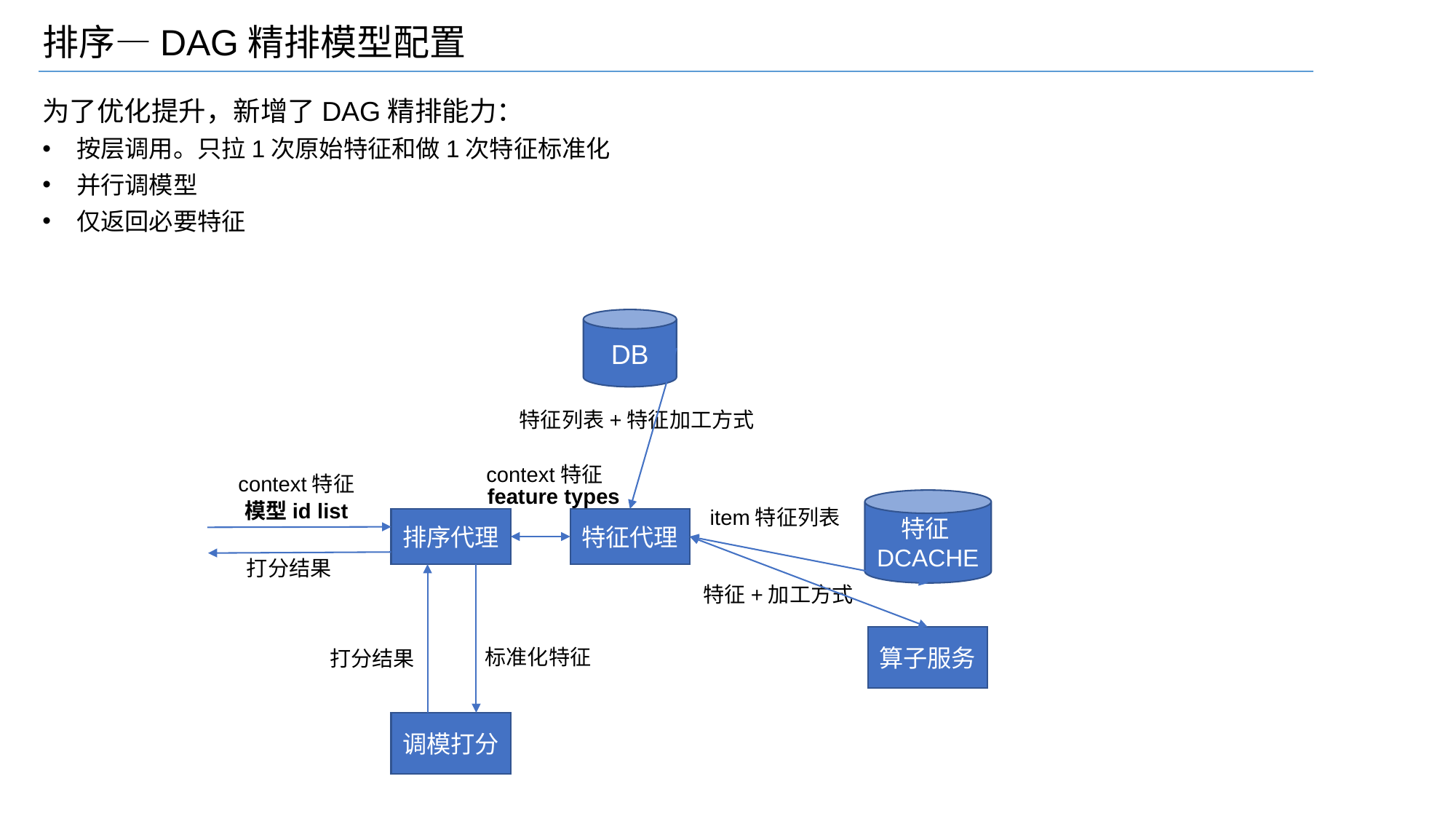

排序—DAG精排模型配置
为了优化提升，新增了DAG精排能力：
按层调用。只拉1次原始特征和做1次特征标准化
并行调模型
仅返回必要特征
DB
特征列表+特征加工方式
context特征
context特征
feature types
特征DCACHE
模型id list
item特征列表
排序代理
特征代理
打分结果
特征+加工方式
算子服务
标准化特征
打分结果
调模打分